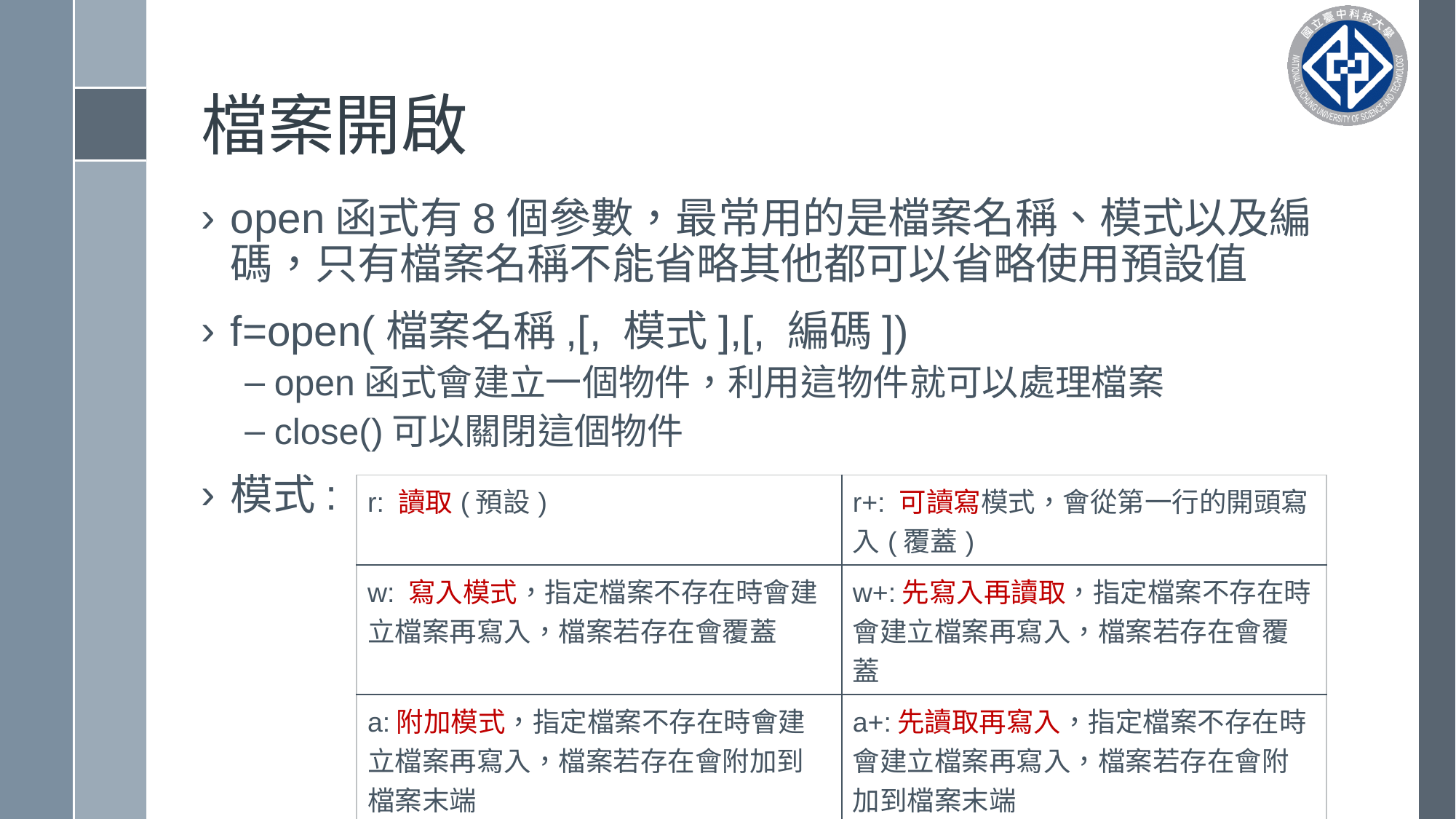

# 檔案開啟
open函式有8個參數，最常用的是檔案名稱、模式以及編碼，只有檔案名稱不能省略其他都可以省略使用預設值
f=open(檔案名稱,[, 模式],[, 編碼])
open函式會建立一個物件，利用這物件就可以處理檔案
close()可以關閉這個物件
模式:
| r: 讀取(預設) | r+: 可讀寫模式，會從第一行的開頭寫入(覆蓋) |
| --- | --- |
| w: 寫入模式，指定檔案不存在時會建立檔案再寫入，檔案若存在會覆蓋 | w+:先寫入再讀取，指定檔案不存在時會建立檔案再寫入，檔案若存在會覆蓋 |
| a:附加模式，指定檔案不存在時會建立檔案再寫入，檔案若存在會附加到檔案末端 | a+:先讀取再寫入，指定檔案不存在時會建立檔案再寫入，檔案若存在會附加到檔案末端 |